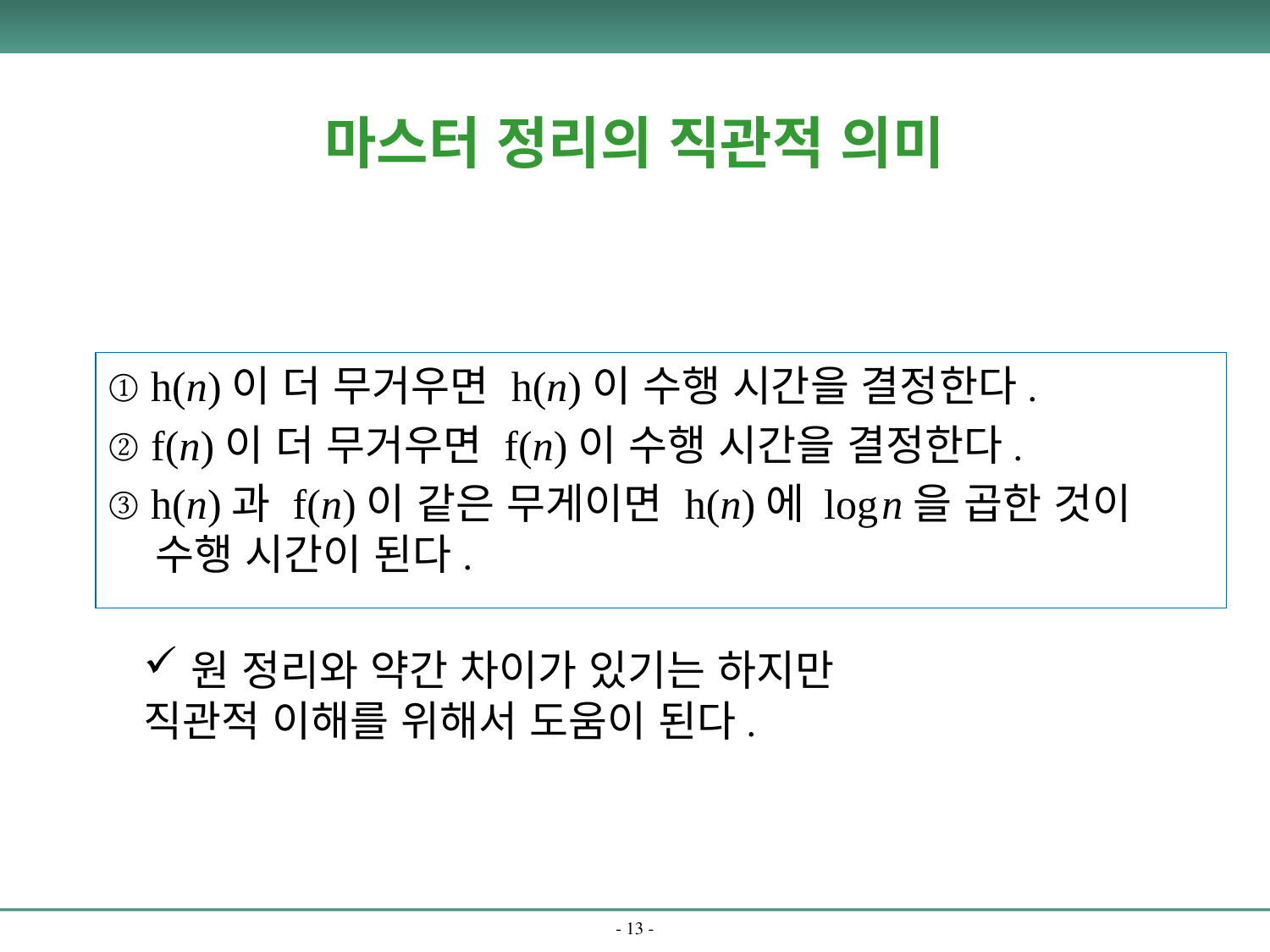

# 마스터 정리의 직관적 의미
① h(n)이 더 무거우면 h(n)이 수행 시간을 결정한다.
② f(n)이 더 무거우면 f(n)이 수행 시간을 결정한다.
③ h(n)과 f(n)이 같은 무게이면 h(n)에  log n을 곱한 것이 수행 시간이 된다.

원 정리와 약간 차이가 있기는 하지만
직관적 이해를 위해서 도움이 된다.